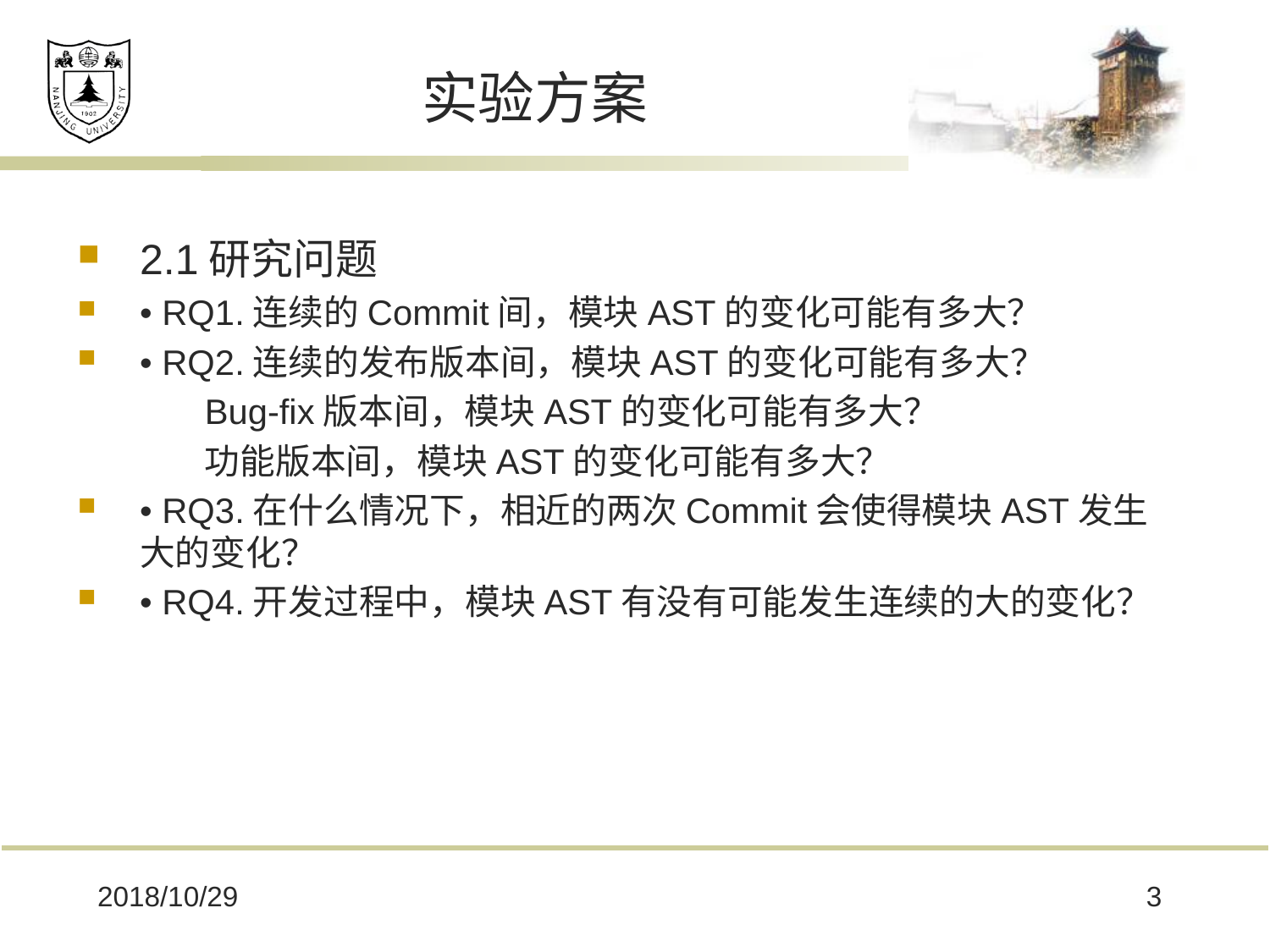

# 实验方案
2.1研究问题
• RQ1.连续的Commit间，模块AST的变化可能有多大？
• RQ2.连续的发布版本间，模块AST的变化可能有多大？
	Bug-fix版本间，模块AST的变化可能有多大？
	功能版本间，模块AST的变化可能有多大？
• RQ3.在什么情况下，相近的两次Commit会使得模块AST发生大的变化？
• RQ4.开发过程中，模块AST有没有可能发生连续的大的变化？
2018/10/29
3